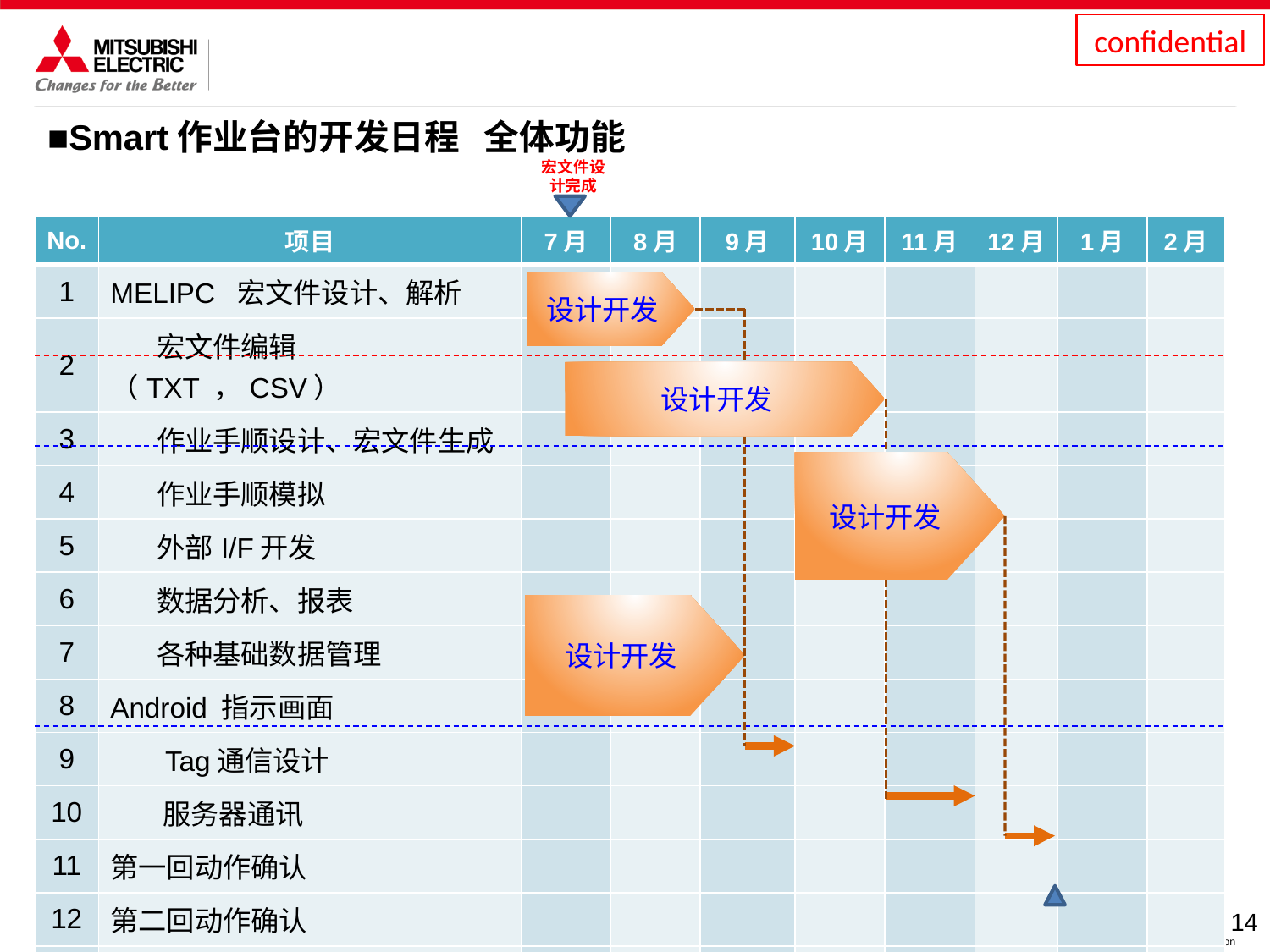

■Smart作业台的开发日程   全体功能
宏文件设计完成

| No. | 项目 | 7月 | 8月 | 9月 | 10月 | 11月 | 12月 | 1月 | 2月 |
| --- | --- | --- | --- | --- | --- | --- | --- | --- | --- |
| 1 | MELIPC 宏文件设计、解析 |  |  |  |  |  |  |  |  |
| 2 | 宏文件编辑（TXT ，CSV） |  |  |  |  |  |  |  |  |
| 3 | 作业手顺设计、宏文件生成 |  |  |  |  |  |  |  |  |
| 4 | 作业手顺模拟 |  |  |  |  |  |  |  |  |
| 5 | 外部I/F开发 |  |  |  |  |  |  |  |  |
| 6 | 数据分析、报表 |  |  |  |  |  |  |  |  |
| 7 | 各种基础数据管理 |  |  |  |  |  |  |  |  |
| 8 | Android 指示画面 |  |  |  |  |  |  |  |  |
| 9 | Tag通信设计 |  |  |  |  |  |  |  |  |
| 10 | 服务器通讯 |  |  |  |  |  |  |  |  |
| 11 | 第一回动作确认 |  |  |  |  |  |  |  |  |
| 12 | 第二回动作确认 |  |  |  |  |  |  |  |  |
| 13 | 第三回动作确认 |  |  |  |  |  |  |  |  |
| 14 | 开发完成 |  |  |  |  |  |  |  |  |
设计开发
设计开发
设计开发
设计开发